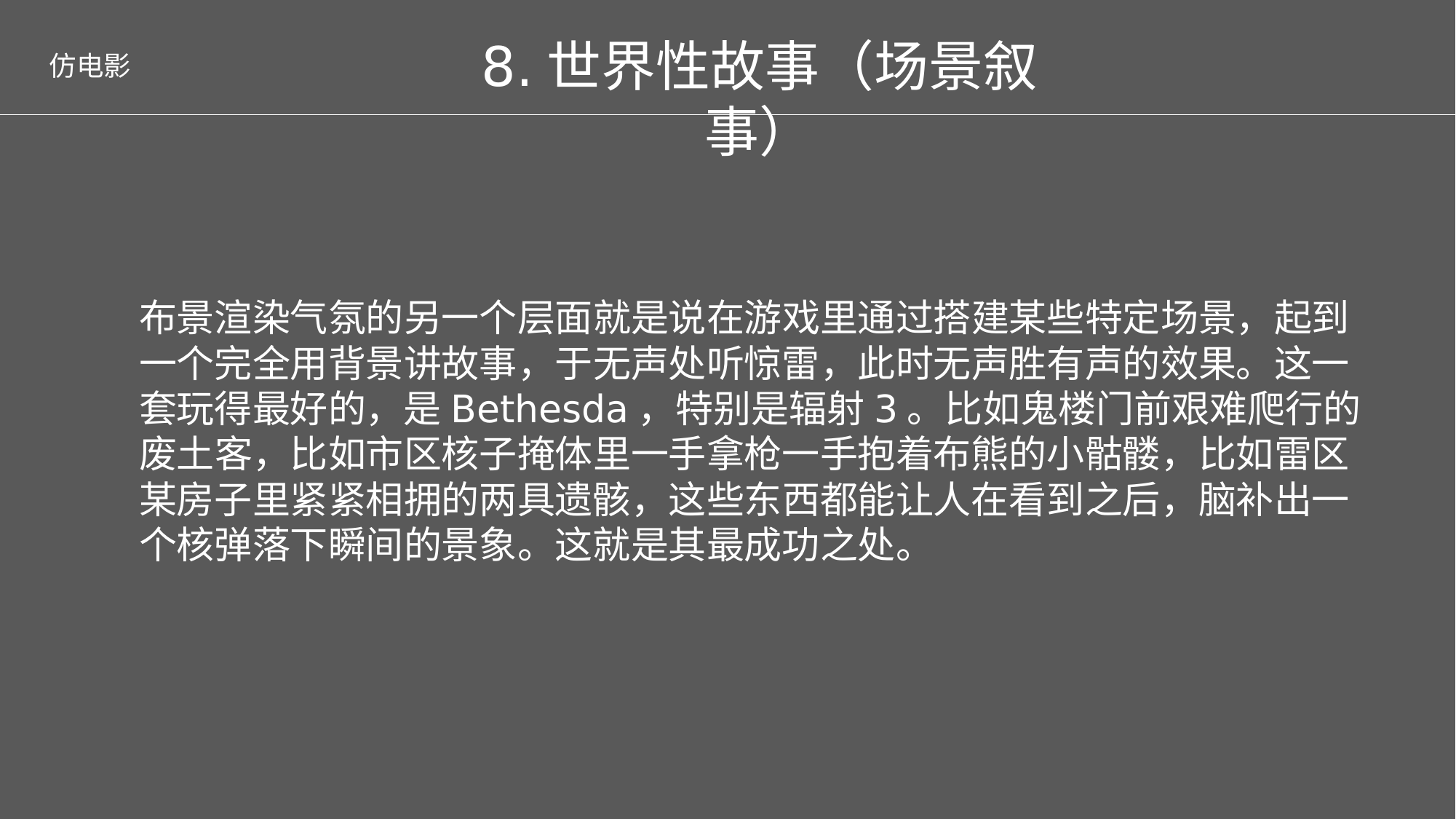

8.世界性故事（场景叙事）
仿电影
布景渲染气氛的另一个层面就是说在游戏里通过搭建某些特定场景，起到一个完全用背景讲故事，于无声处听惊雷，此时无声胜有声的效果。这一套玩得最好的，是Bethesda，特别是辐射3。比如鬼楼门前艰难爬行的废土客，比如市区核子掩体里一手拿枪一手抱着布熊的小骷髅，比如雷区某房子里紧紧相拥的两具遗骸，这些东西都能让人在看到之后，脑补出一个核弹落下瞬间的景象。这就是其最成功之处。